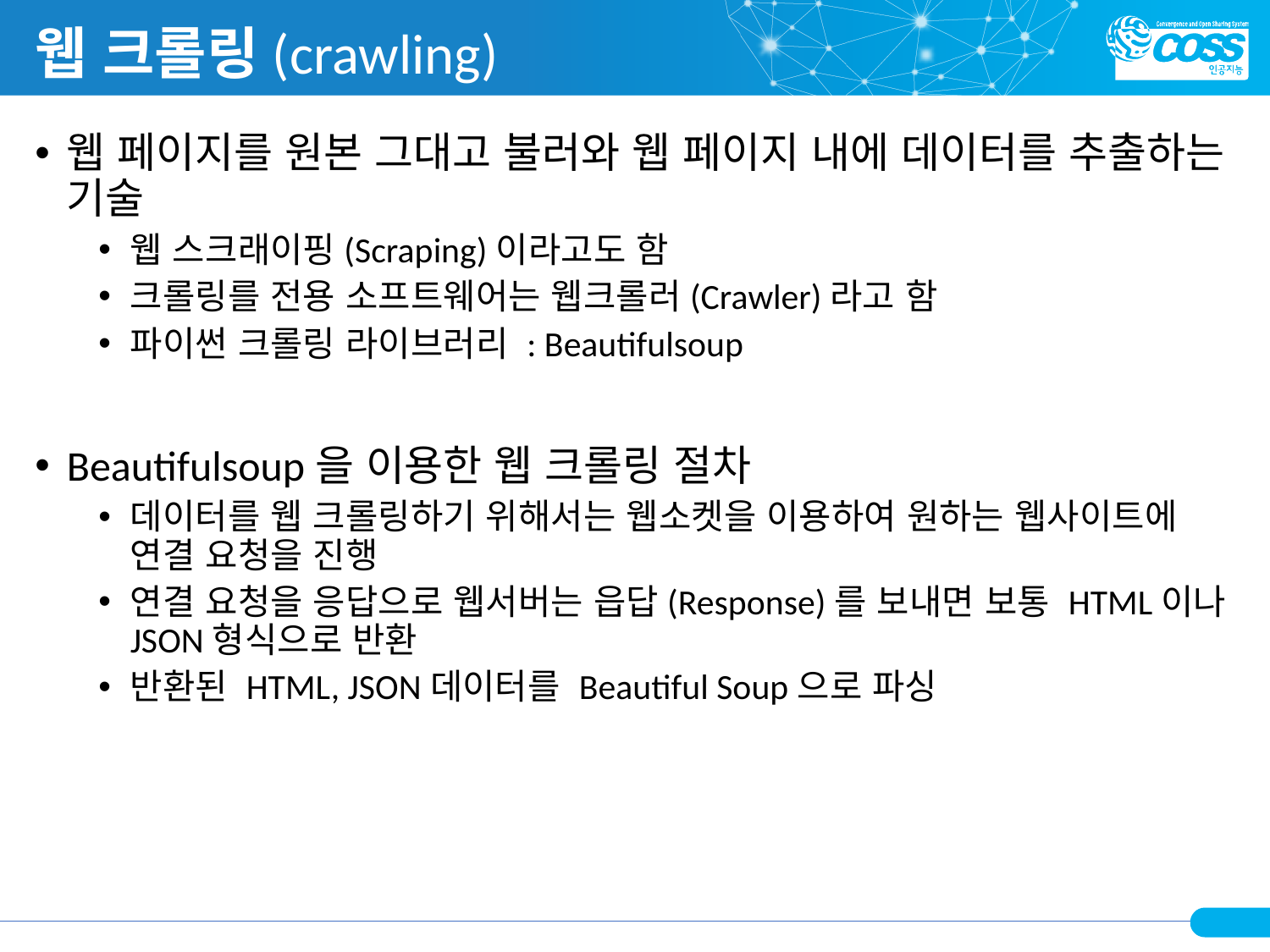

# 웹 크롤링(crawling)
웹 페이지를 원본 그대고 불러와 웹 페이지 내에 데이터를 추출하는 기술
웹 스크래이핑(Scraping)이라고도 함
크롤링를 전용 소프트웨어는 웹크롤러(Crawler)라고 함
파이썬 크롤링 라이브러리 : Beautifulsoup

Beautifulsoup을 이용한 웹 크롤링 절차
데이터를 웹 크롤링하기 위해서는 웹소켓을 이용하여 원하는 웹사이트에 연결 요청을 진행
연결 요청을 응답으로 웹서버는 읍답(Response)를 보내면 보통 HTML이나 JSON형식으로 반환
반환된 HTML, JSON데이터를 Beautiful Soup으로 파싱